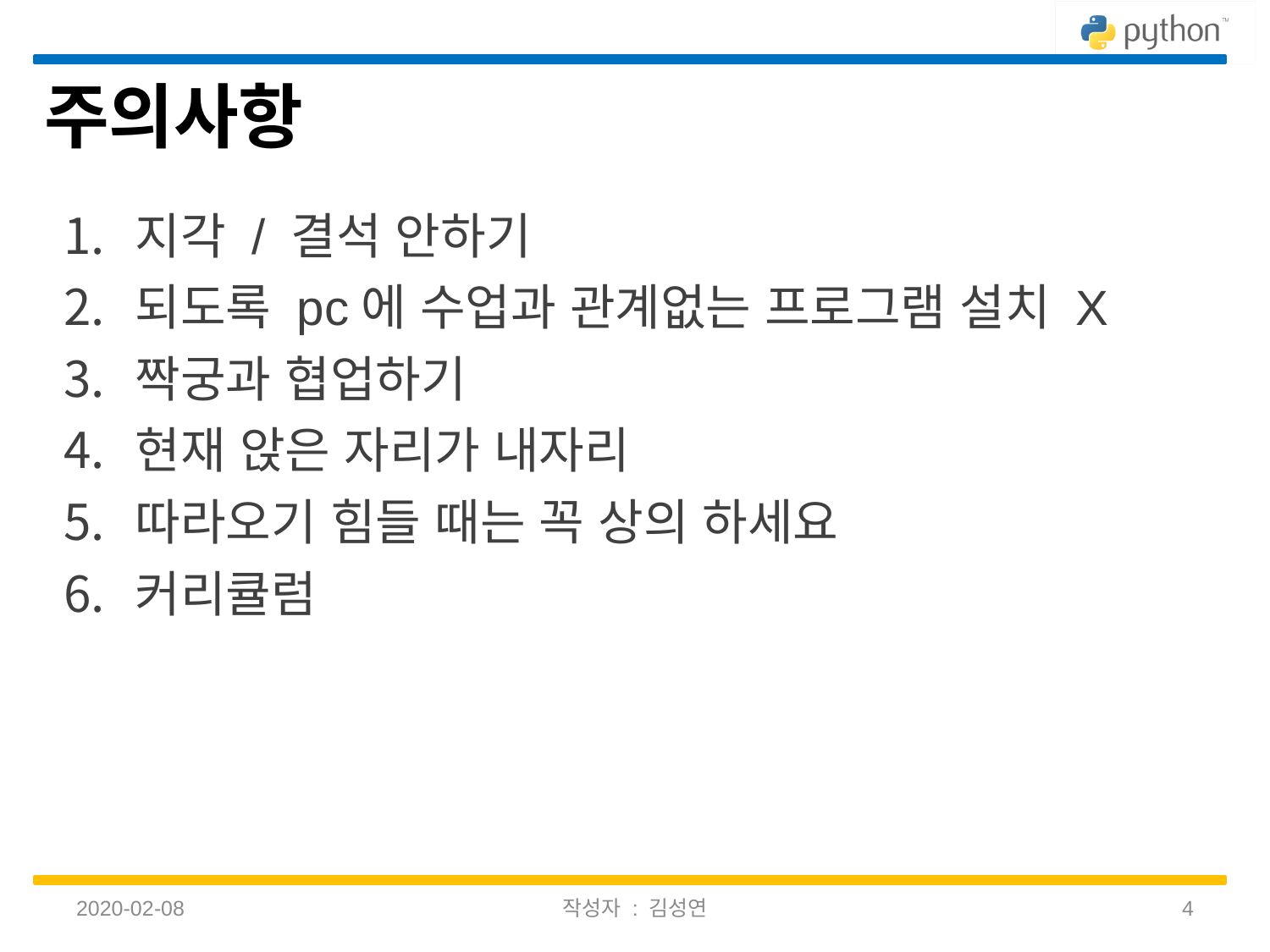

주의사항
지각 / 결석 안하기
되도록 pc에 수업과 관계없는 프로그램 설치 X
짝궁과 협업하기
현재 앉은 자리가 내자리
따라오기 힘들 때는 꼭 상의 하세요
커리큘럼

2020-02-08
작성자 : 김성연
4